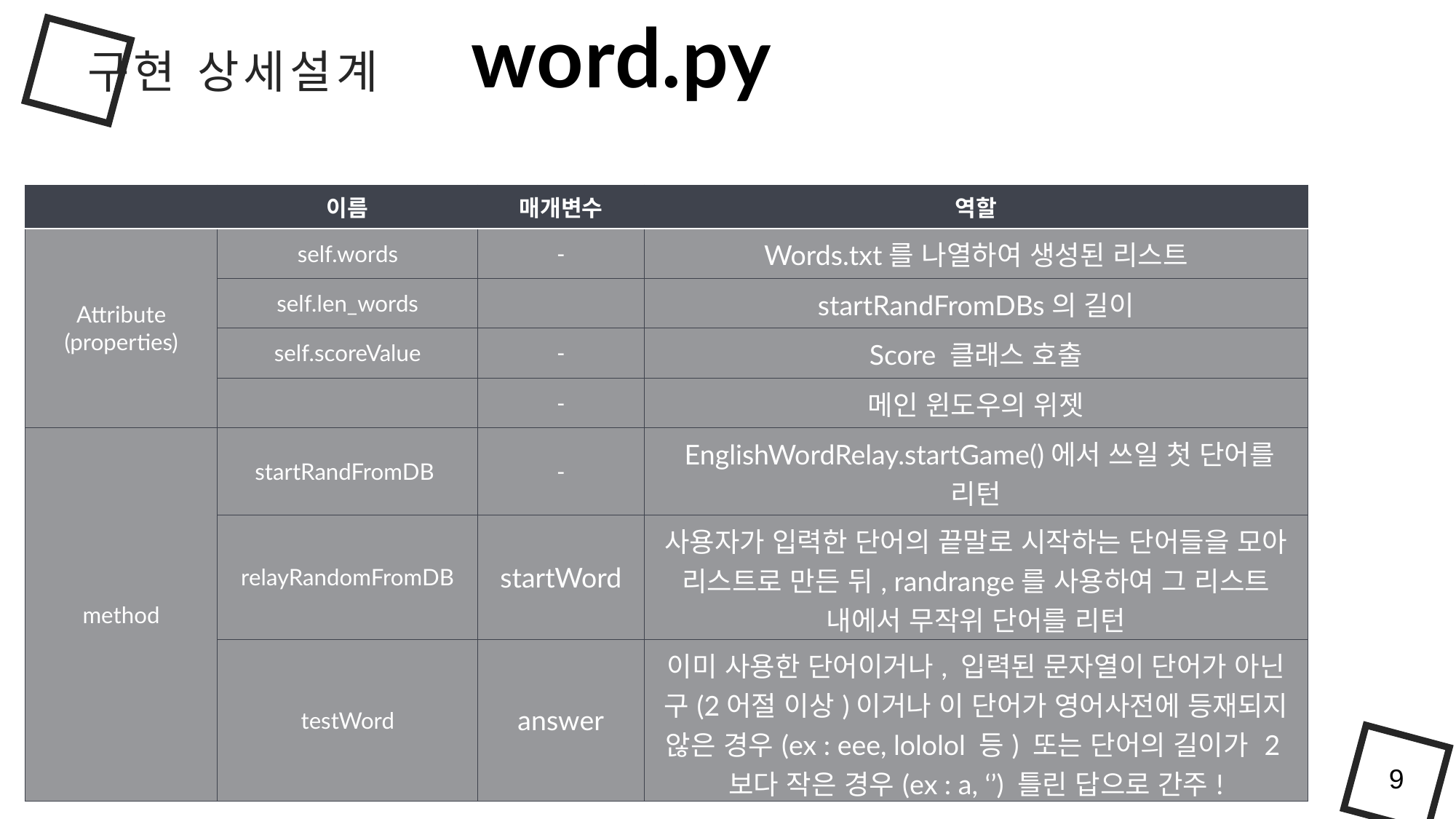

word.py

구현 상세설계
|  | 이름 | 매개변수 | 역할 |
| --- | --- | --- | --- |
| Attribute (properties) | self.words | - | Words.txt를 나열하여 생성된 리스트 |
|  | self.len\_words |  | startRandFromDBs의 길이 |
|  | self.scoreValue | - | Score 클래스 호출 |
|  |  | - | 메인 윈도우의 위젯 |
| method | startRandFromDB | - | EnglishWordRelay.startGame()에서 쓰일 첫 단어를 리턴 |
|  | relayRandomFromDB | startWord | 사용자가 입력한 단어의 끝말로 시작하는 단어들을 모아 리스트로 만든 뒤, randrange를 사용하여 그 리스트 내에서 무작위 단어를 리턴 |
|  | testWord | answer | 이미 사용한 단어이거나, 입력된 문자열이 단어가 아닌 구(2어절 이상)이거나 이 단어가 영어사전에 등재되지 않은 경우(ex : eee, lololol 등) 또는 단어의 길이가 2보다 작은 경우(ex : a, ‘’) 틀린 답으로 간주! |